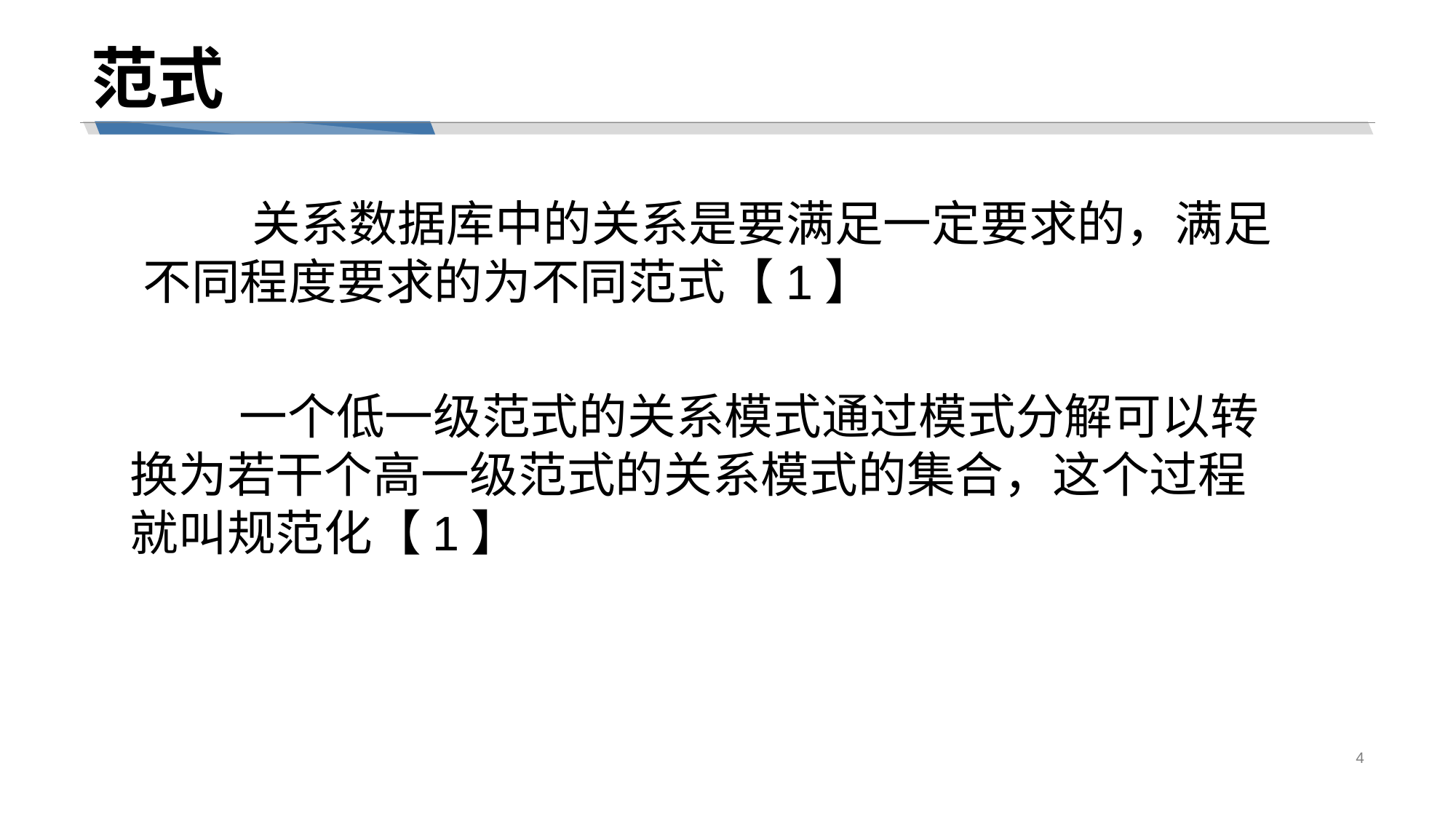

# 范式
	关系数据库中的关系是要满足一定要求的，满足不同程度要求的为不同范式【1】
	一个低一级范式的关系模式通过模式分解可以转换为若干个高一级范式的关系模式的集合，这个过程就叫规范化【1】
4